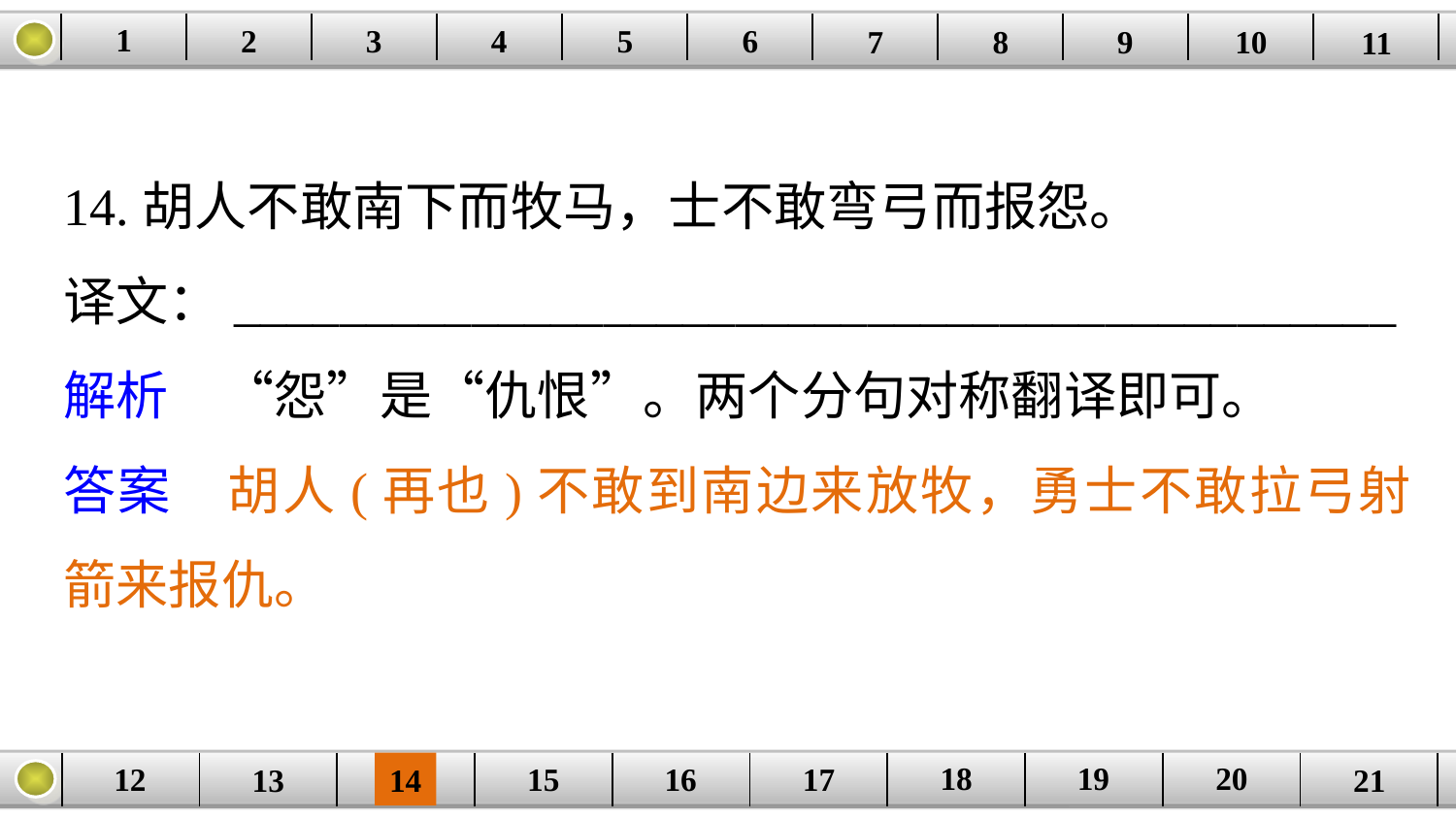

1
2
3
4
|  |  |  |  |  |  |  |  |  |  |  |
| --- | --- | --- | --- | --- | --- | --- | --- | --- | --- | --- |
5
6
7
8
9
10
11

14.胡人不敢南下而牧马，士不敢弯弓而报怨。
译文：____________________________________________
解析　“怨”是“仇恨”。两个分句对称翻译即可。
答案　胡人(再也)不敢到南边来放牧，勇士不敢拉弓射箭来报仇。
20
19

18
17
16
12
15
14
|  |  |  |  |  |  |  |  |  |  |
| --- | --- | --- | --- | --- | --- | --- | --- | --- | --- |
13
21